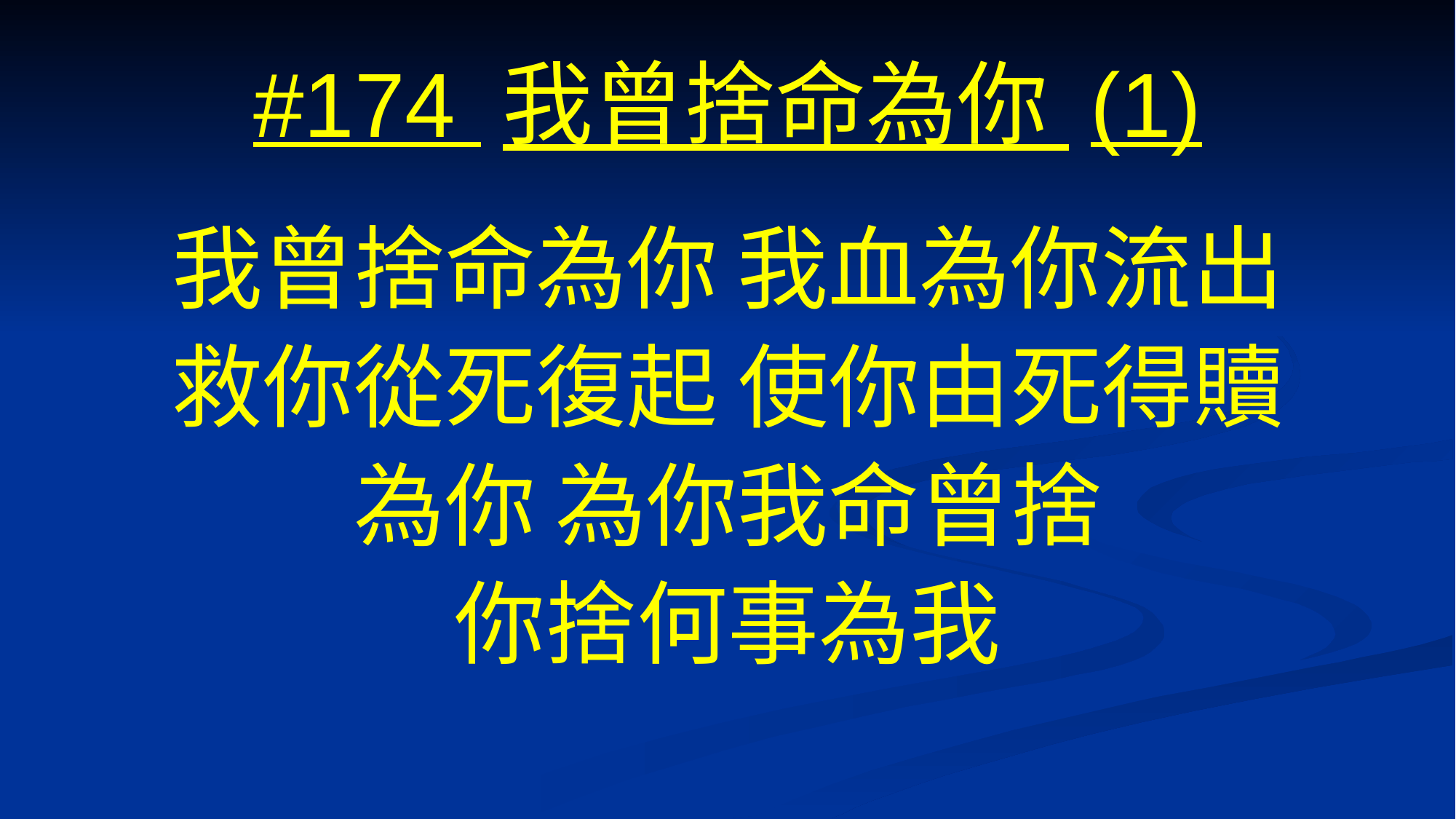

# #174 我曾捨命為你 (1)
我曾捨命為你 我血為你流出
救你從死復起 使你由死得贖
為你 為你我命曾捨
你捨何事為我